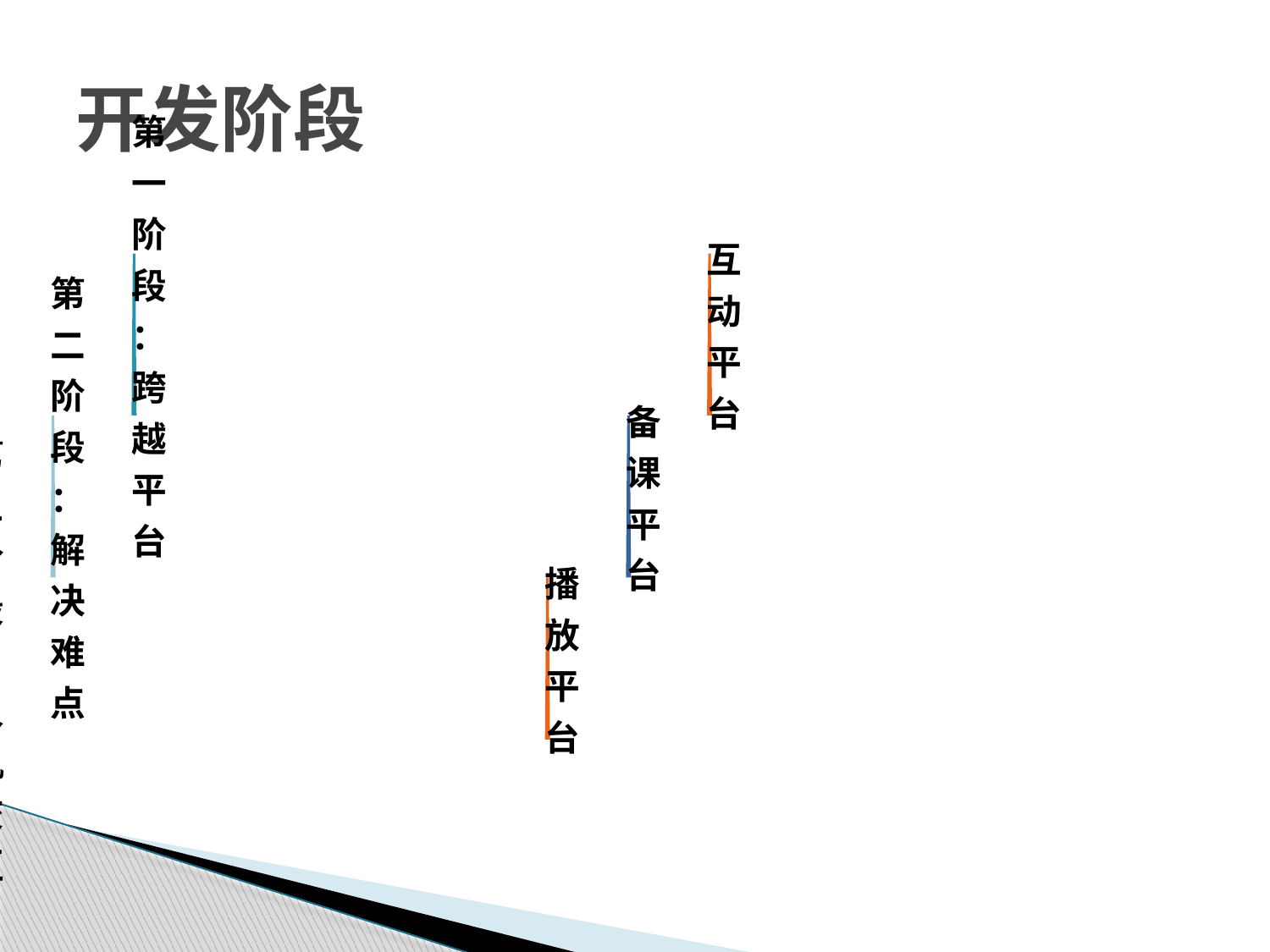

# 开发阶段
第二阶段：
解决难点
第三阶段：
人机交互
互动平台
备课平台
播放平台